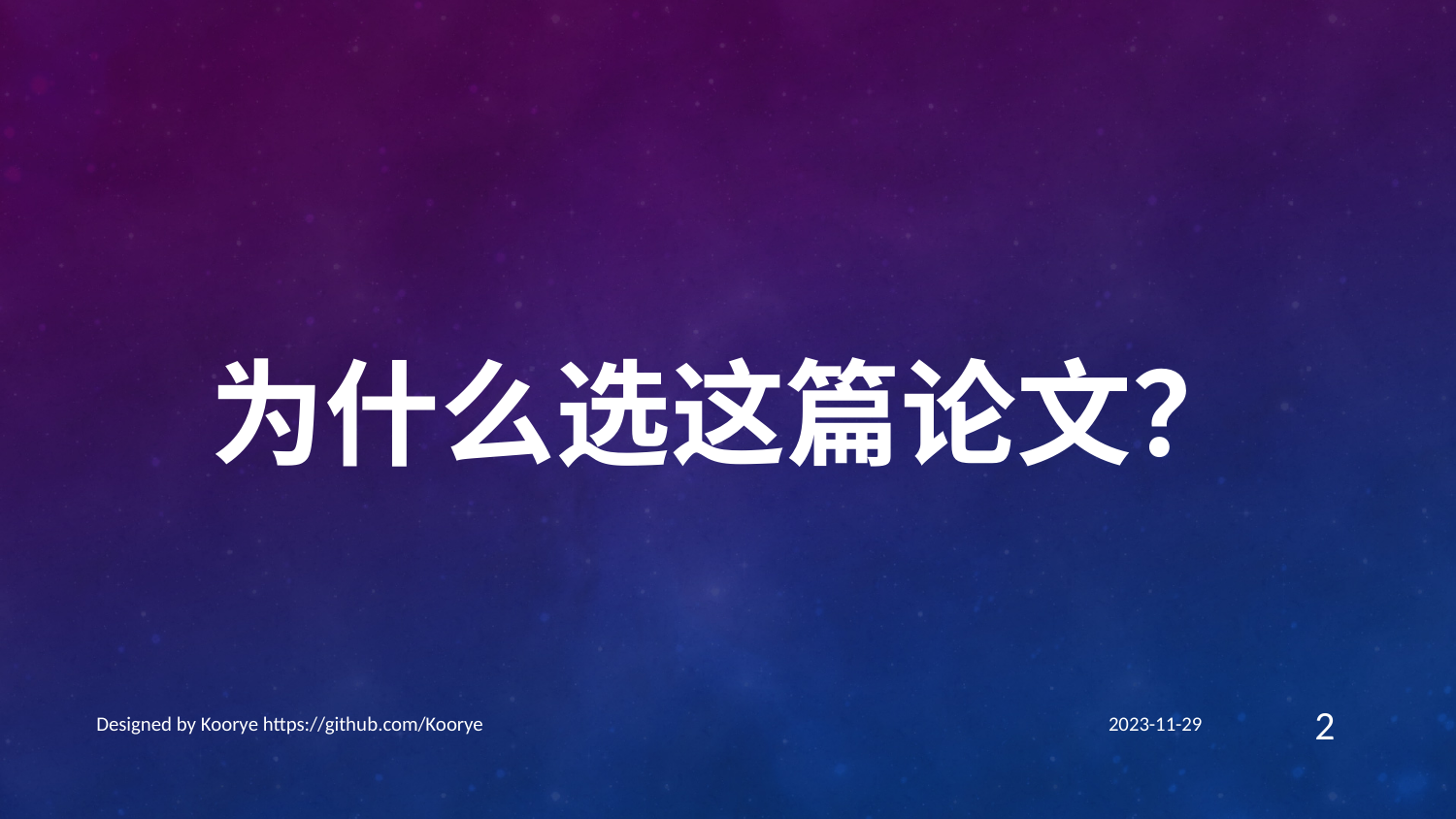

为什么选这篇论文？
Designed by Koorye https://github.com/Koorye
2023-11-29
2